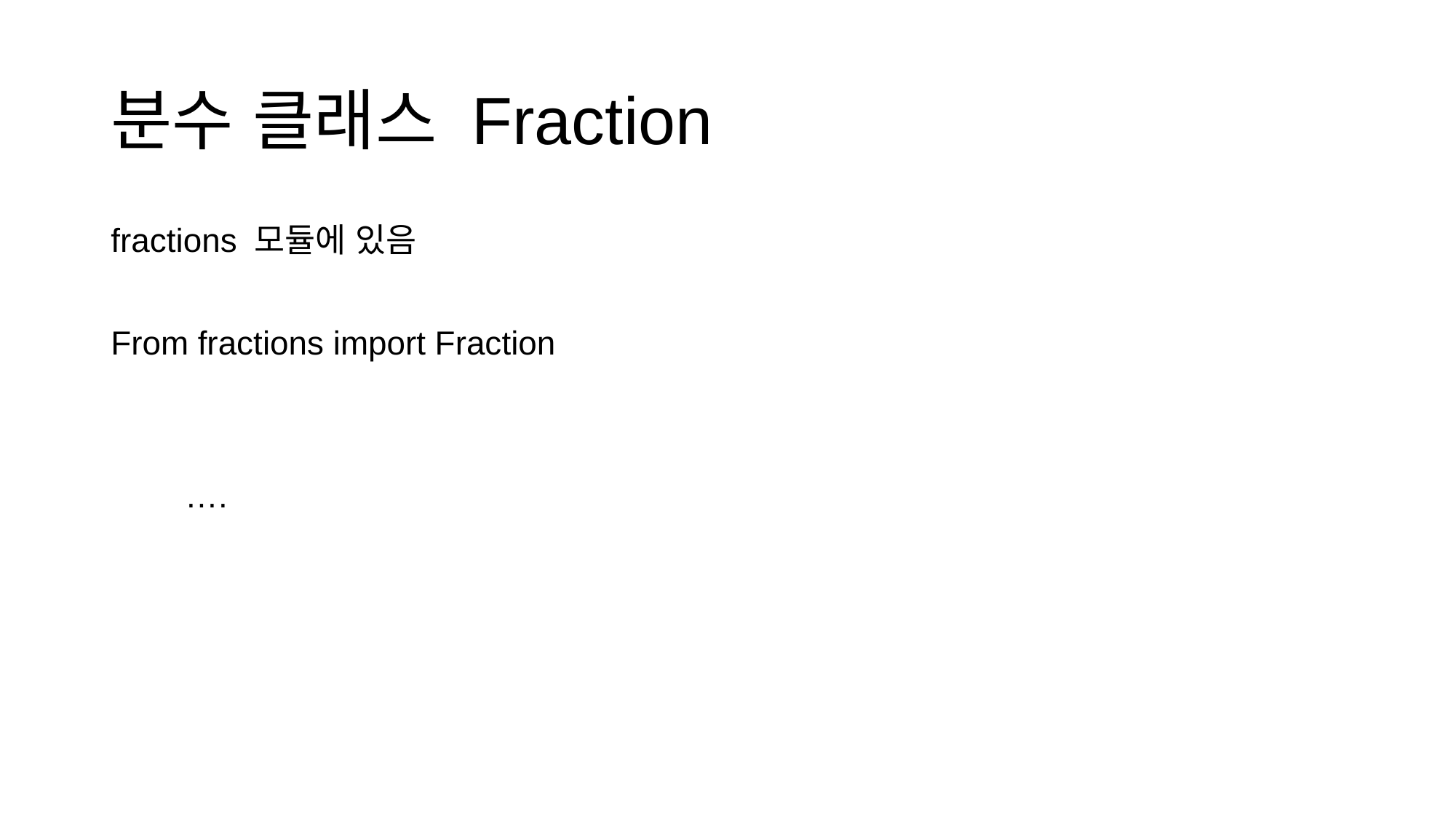

# 분수 클래스 Fraction
fractions 모듈에 있음

From fractions import Fraction

        ….